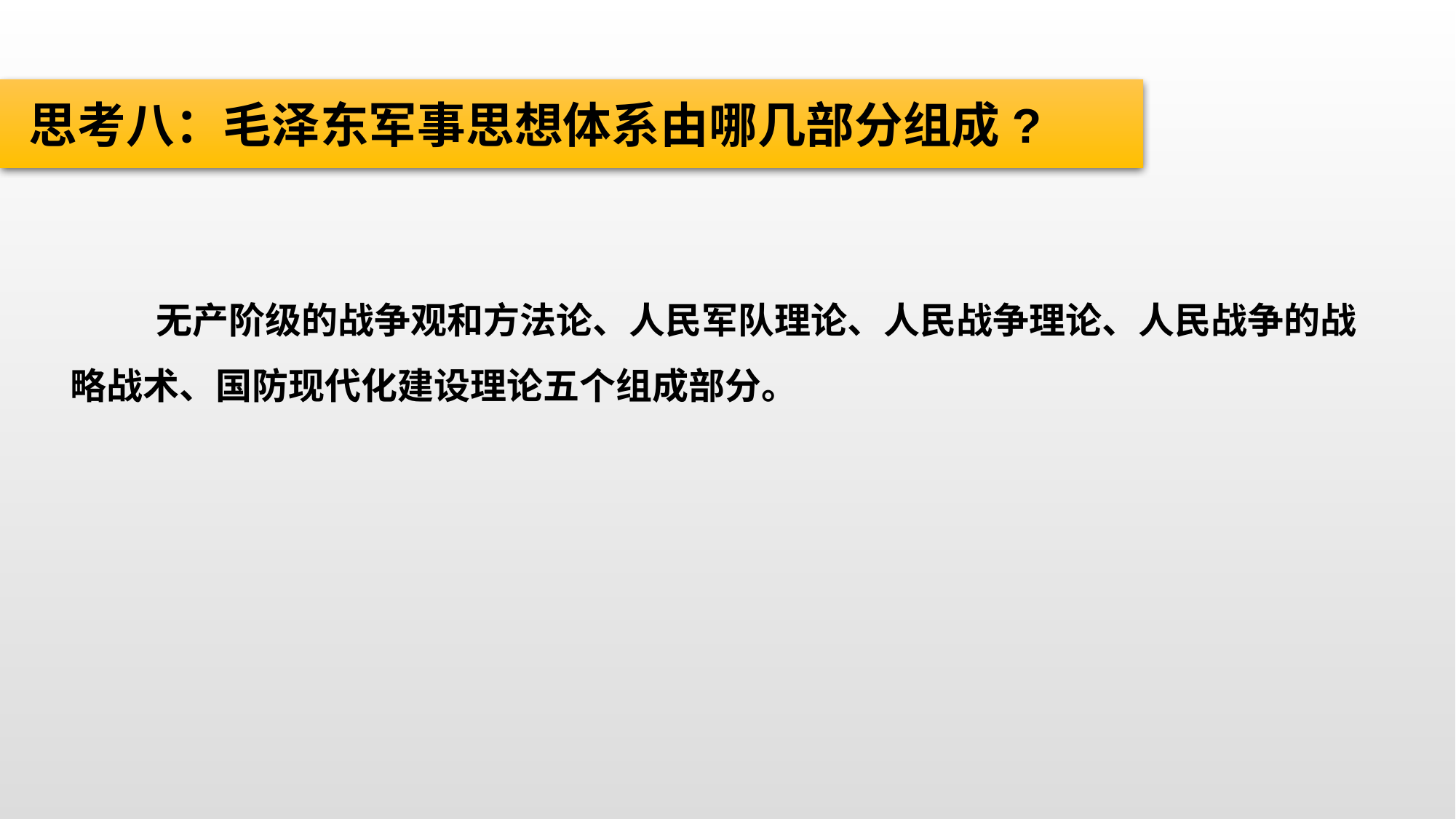

思考八：毛泽东军事思想体系由哪几部分组成?
无产阶级的战争观和方法论、人民军队理论、人民战争理论、人民战争的战略战术、国防现代化建设理论五个组成部分。